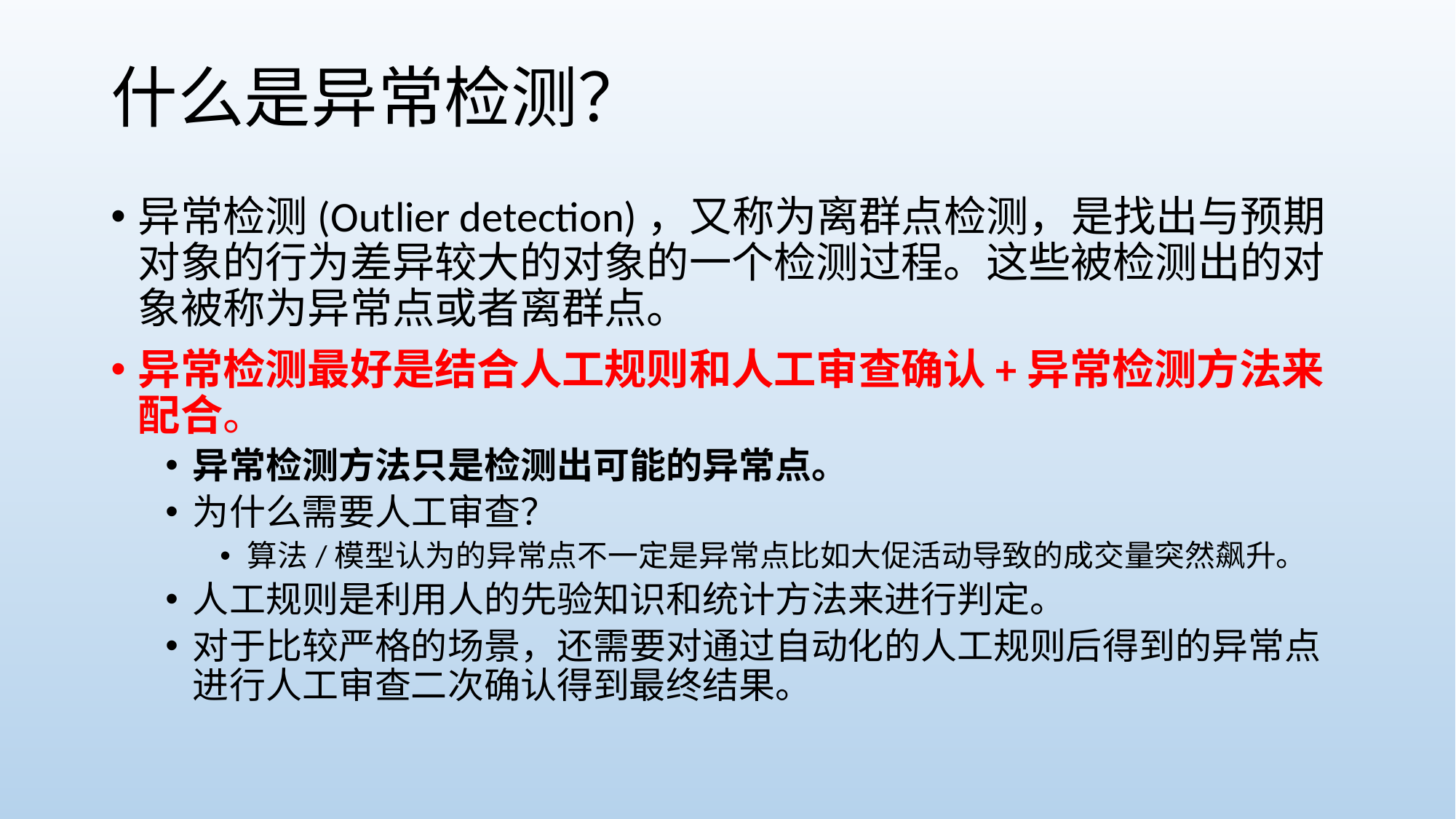

# 什么是异常检测？
异常检测(Outlier detection)，又称为离群点检测，是找出与预期对象的行为差异较大的对象的一个检测过程。这些被检测出的对象被称为异常点或者离群点。
异常检测最好是结合人工规则和人工审查确认+异常检测方法来配合。
异常检测方法只是检测出可能的异常点。
为什么需要人工审查？
算法/模型认为的异常点不一定是异常点比如大促活动导致的成交量突然飙升。
人工规则是利用人的先验知识和统计方法来进行判定。
对于比较严格的场景，还需要对通过自动化的人工规则后得到的异常点进行人工审查二次确认得到最终结果。